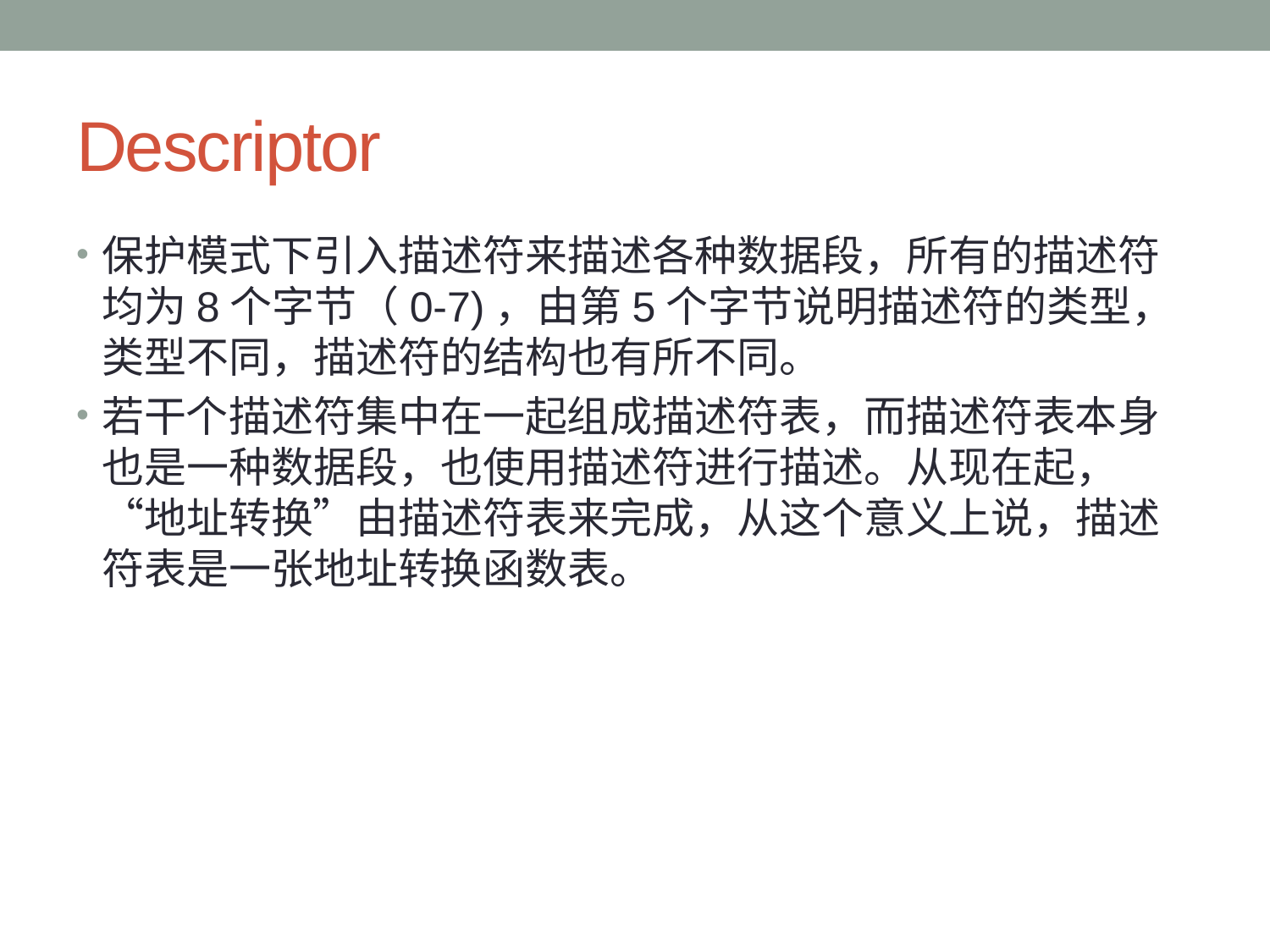

# Descriptor
保护模式下引入描述符来描述各种数据段，所有的描述符均为8个字节（0-7)，由第5个字节说明描述符的类型，类型不同，描述符的结构也有所不同。
若干个描述符集中在一起组成描述符表，而描述符表本身也是一种数据段，也使用描述符进行描述。从现在起，“地址转换”由描述符表来完成，从这个意义上说，描述符表是一张地址转换函数表。